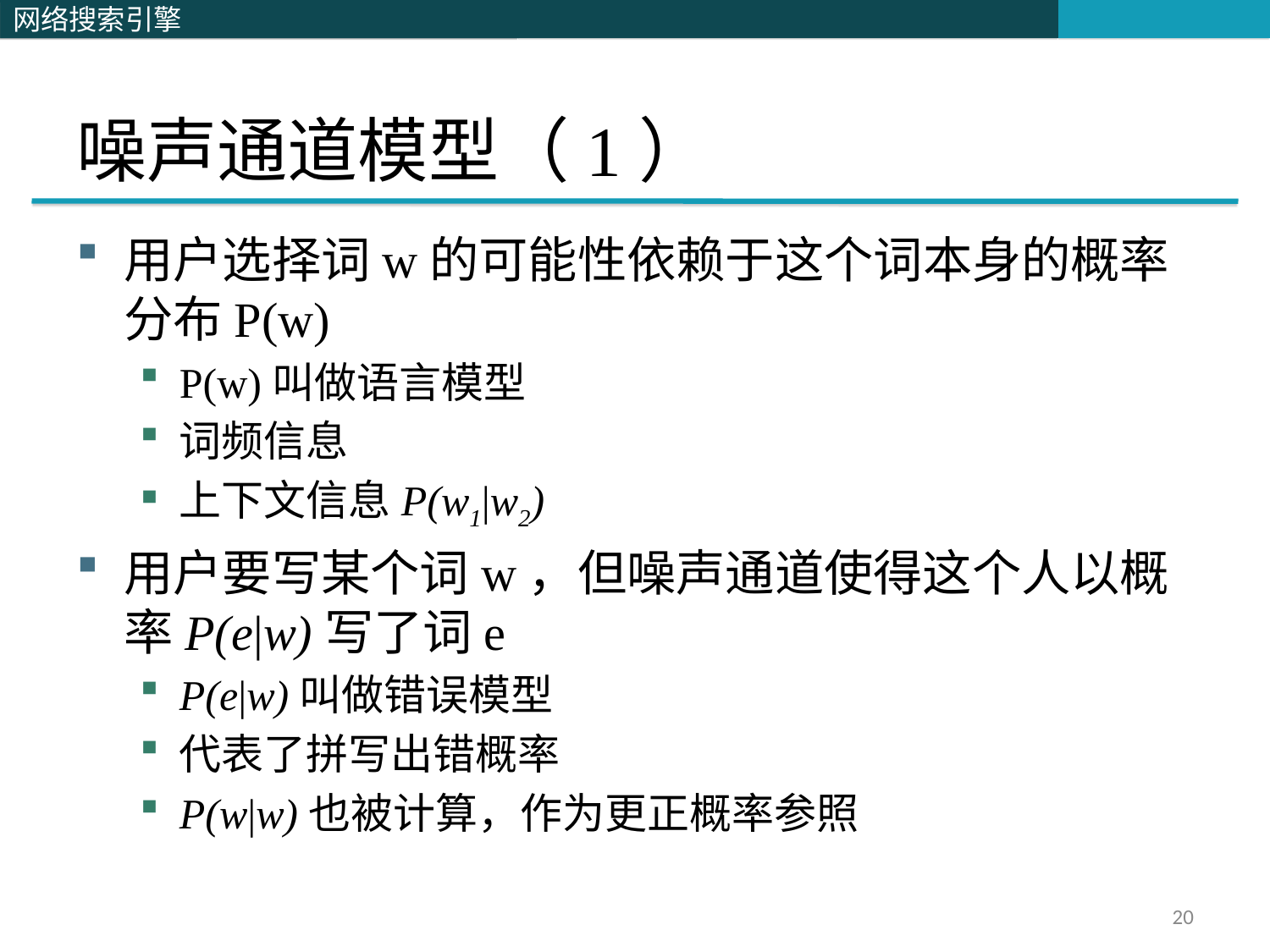

# 噪声通道模型（1）
用户选择词w的可能性依赖于这个词本身的概率分布P(w)
P(w)叫做语言模型
词频信息
上下文信息P(w1|w2)
用户要写某个词w，但噪声通道使得这个人以概率P(e|w)写了词e
P(e|w)叫做错误模型
代表了拼写出错概率
P(w|w)也被计算，作为更正概率参照
20